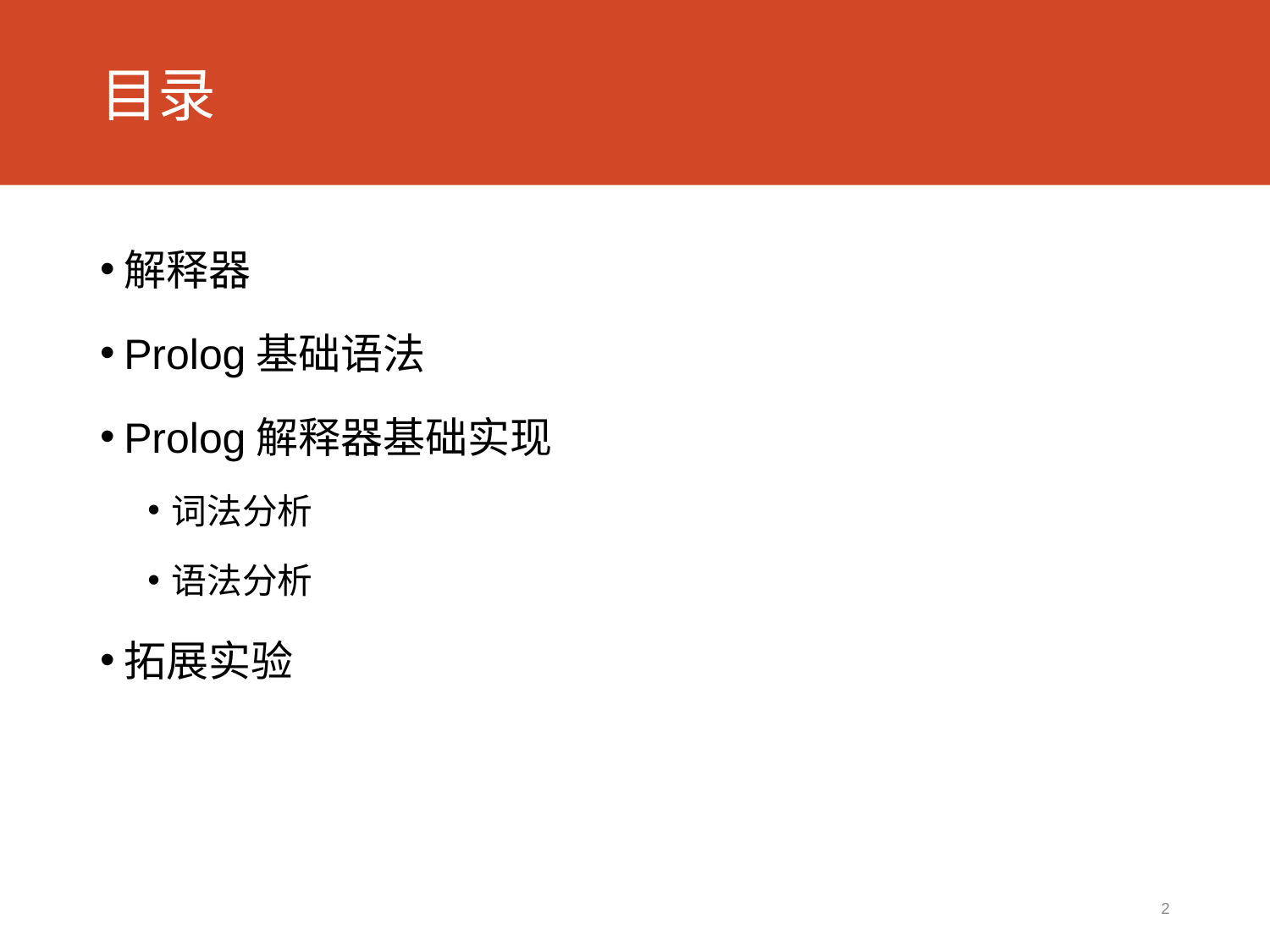

# 目录
解释器
Prolog基础语法
Prolog解释器基础实现
词法分析
语法分析
拓展实验
2